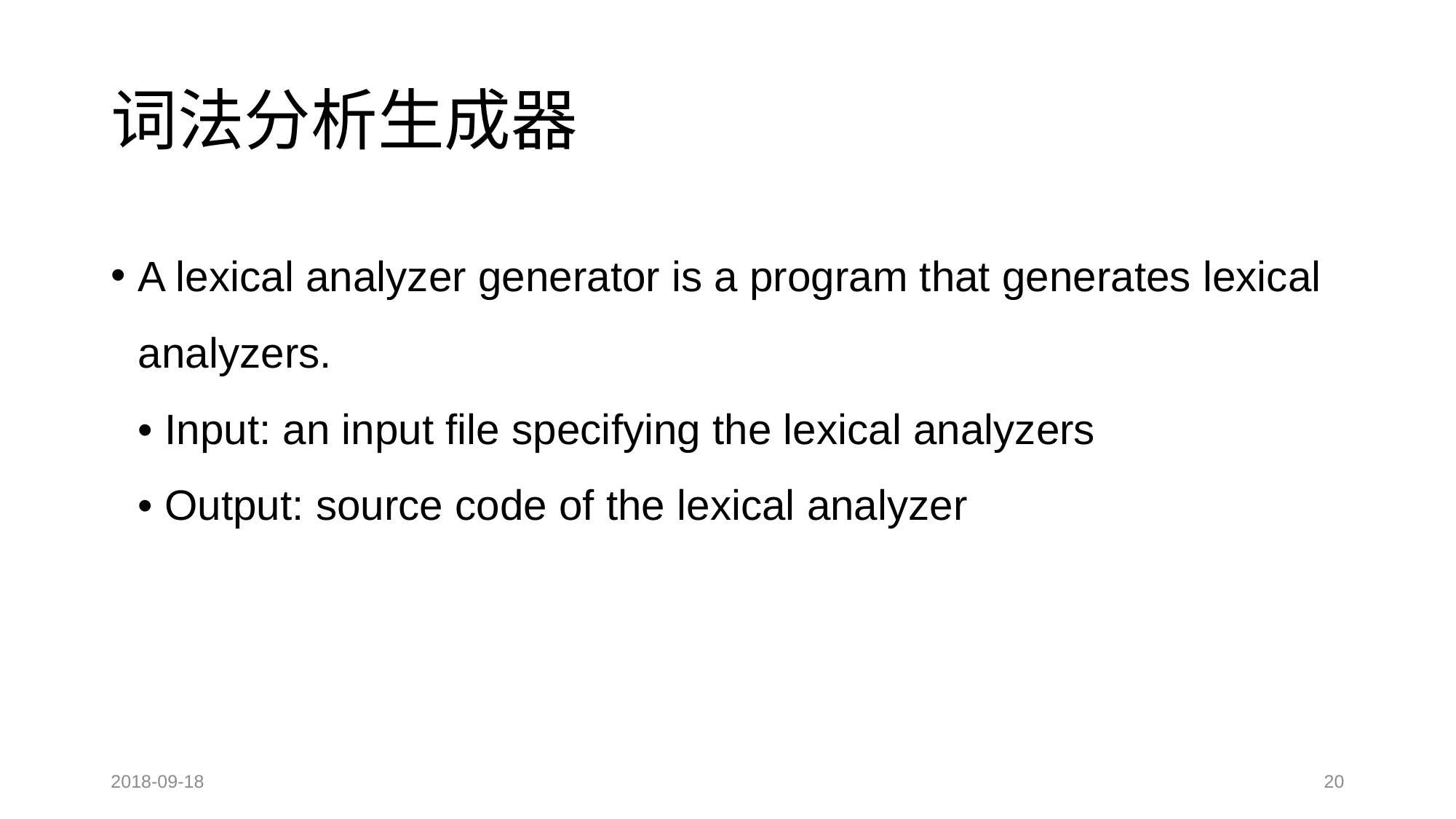

# 词法分析生成器
A lexical analyzer generator is a program that generates lexical analyzers.
• Input: an input file specifying the lexical analyzers
• Output: source code of the lexical analyzer
2018-09-18
20